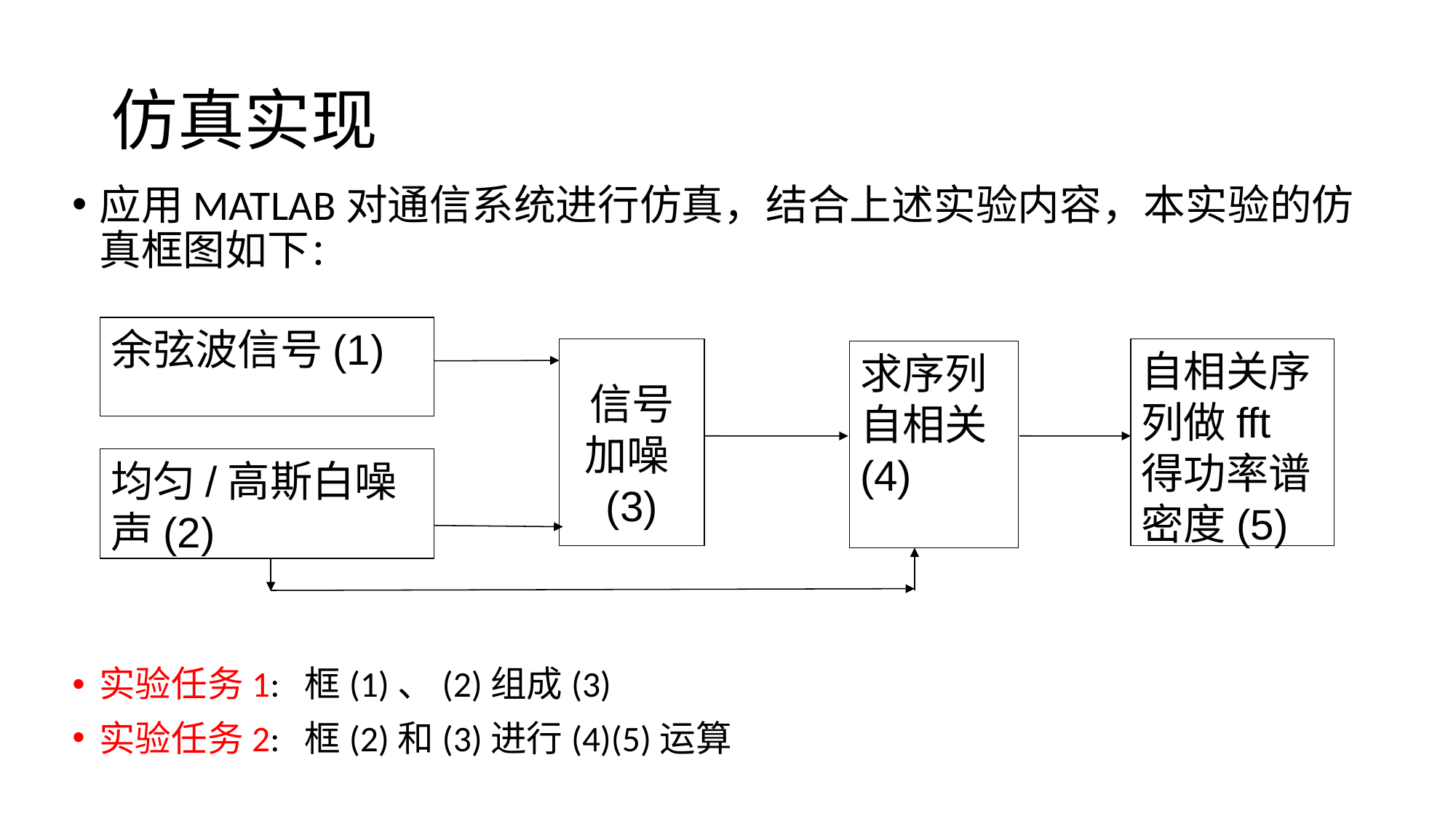

仿真实现
应用MATLAB对通信系统进行仿真，结合上述实验内容，本实验的仿真框图如下：

实验任务1:  框(1)、(2)组成(3)
实验任务2:  框(2)和(3)进行(4)(5)运算
余弦波信号(1)

信号加噪(3)

自相关序列做fft得功率谱密度(5)

求序列自相关(4)

均匀/高斯白噪声(2)